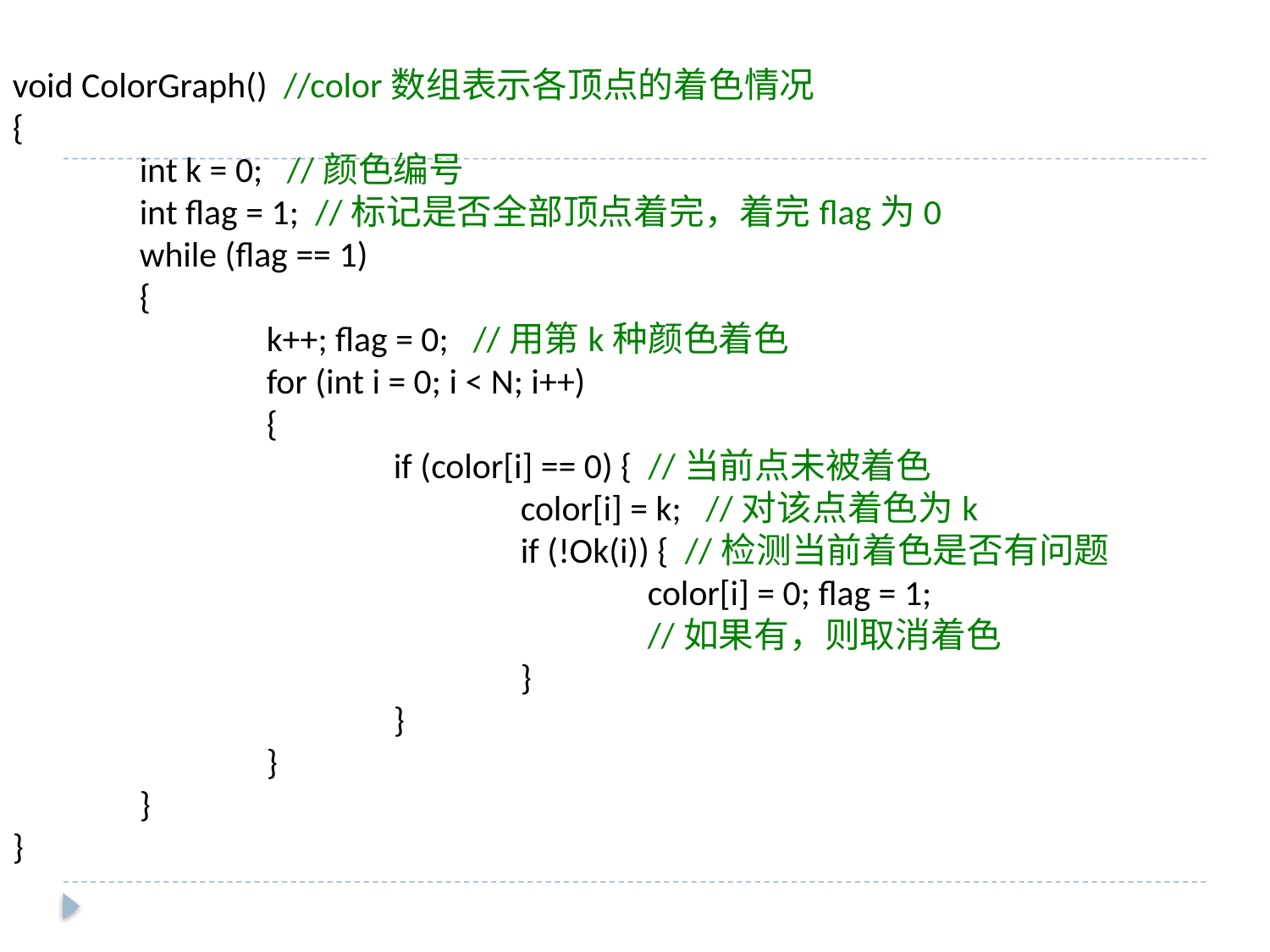

void ColorGraph()  //color数组表示各顶点的着色情况
{
	int k = 0;   //颜色编号
	int flag = 1;  //标记是否全部顶点着完，着完flag为0
	while (flag == 1)
	{
		k++; flag = 0;   //用第k种颜色着色
		for (int i = 0; i < N; i++)
		{
			if (color[i] == 0) {  //当前点未被着色
				color[i] = k;   //对该点着色为k
				if (!Ok(i)) {  //检测当前着色是否有问题
					color[i] = 0; flag = 1;
					//如果有，则取消着色
				}
			}
		}
	}
}